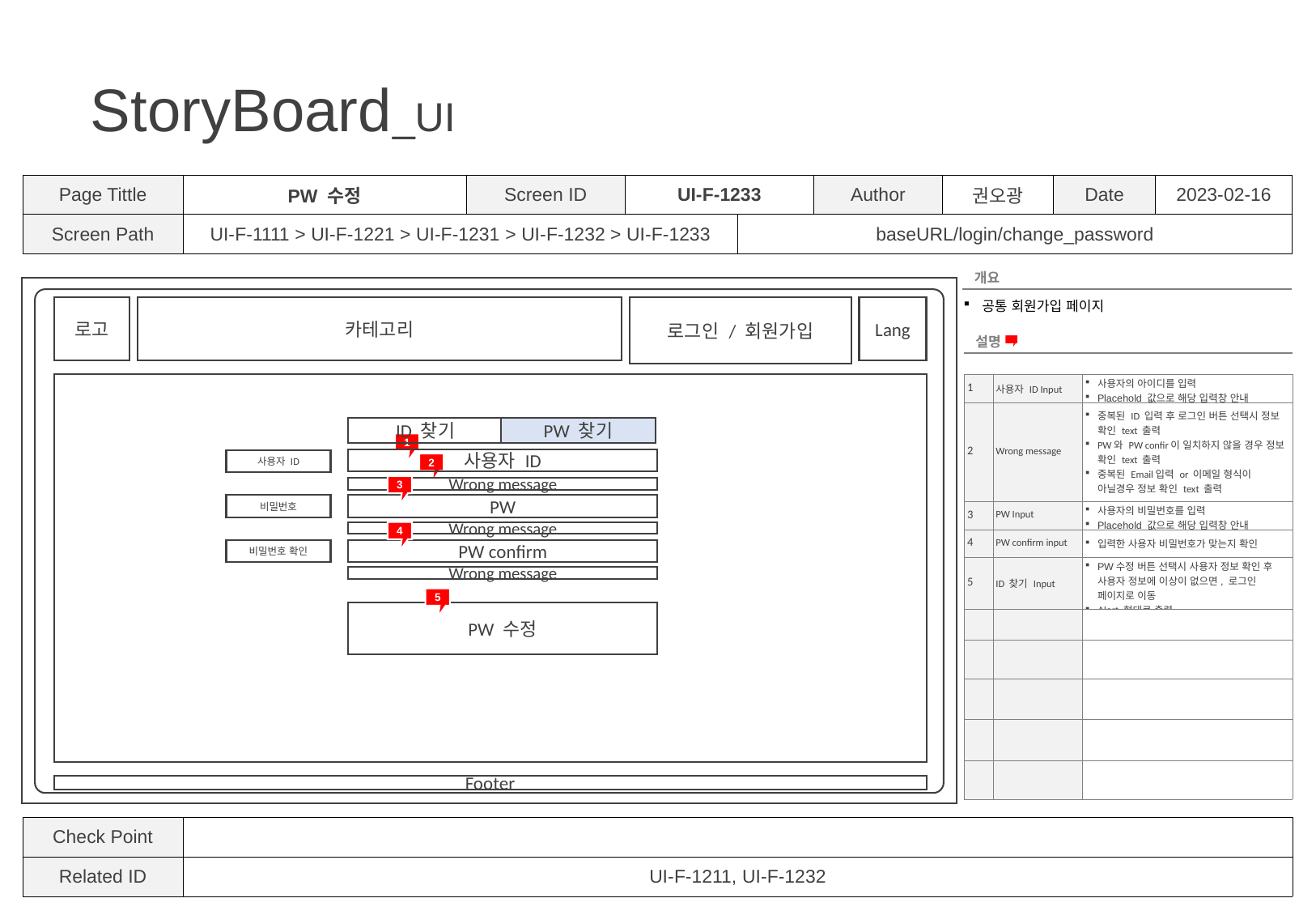

StoryBoard_UI
| Page Tittle | PW 수정 | Screen ID | UI-F-1233 |  | Author | 권오광 | Date | 2023-02-16 |
| --- | --- | --- | --- | --- | --- | --- | --- | --- |
| Screen Path | UI-F-1111 > UI-F-1221 > UI-F-1231 > UI-F-1232 > UI-F-1233 |  |  | baseURL/login/change\_password |  |  |  |  |
개요

공통 회원가입 페이지
카테고리
로고
로그인 / 회원가입
Lang
설명

| 1 | 사용자 ID Input | 사용자의 아이디를 입력 Placehold 값으로 해당 입력창 안내 |
| --- | --- | --- |
| 2 | Wrong message | 중복된 ID 입력 후 로그인 버튼 선택시 정보 확인 text 출력 PW와 PW confir이 일치하지 않을 경우 정보 확인 text 출력 중복된 Email입력 or 이메일 형식이 아닐경우 정보 확인 text 출력 |
| 3 | PW Input | 사용자의 비밀번호를 입력 Placehold 값으로 해당 입력창 안내 |
| 4 | PW confirm input | 입력한 사용자 비밀번호가 맞는지 확인 |
| 5 | ID 찾기 Input | PW수정 버튼 선택시 사용자 정보 확인 후 사용자 정보에 이상이 없으면, 로그인 페이지로 이동 Alert 형태로 출력 |
|  |  |  |
|  |  |  |
|  |  |  |
|  |  |  |
|  |  |  |
ID 찾기
PW 찾기
1
사용자 ID
사용자 ID
2
3
Wrong message
비밀번호
PW
Wrong message
4
비밀번호 확인
PW confirm
Wrong message
5
PW 수정
Footer
| Check Point |  |
| --- | --- |
| Related ID | UI-F-1211, UI-F-1232 |